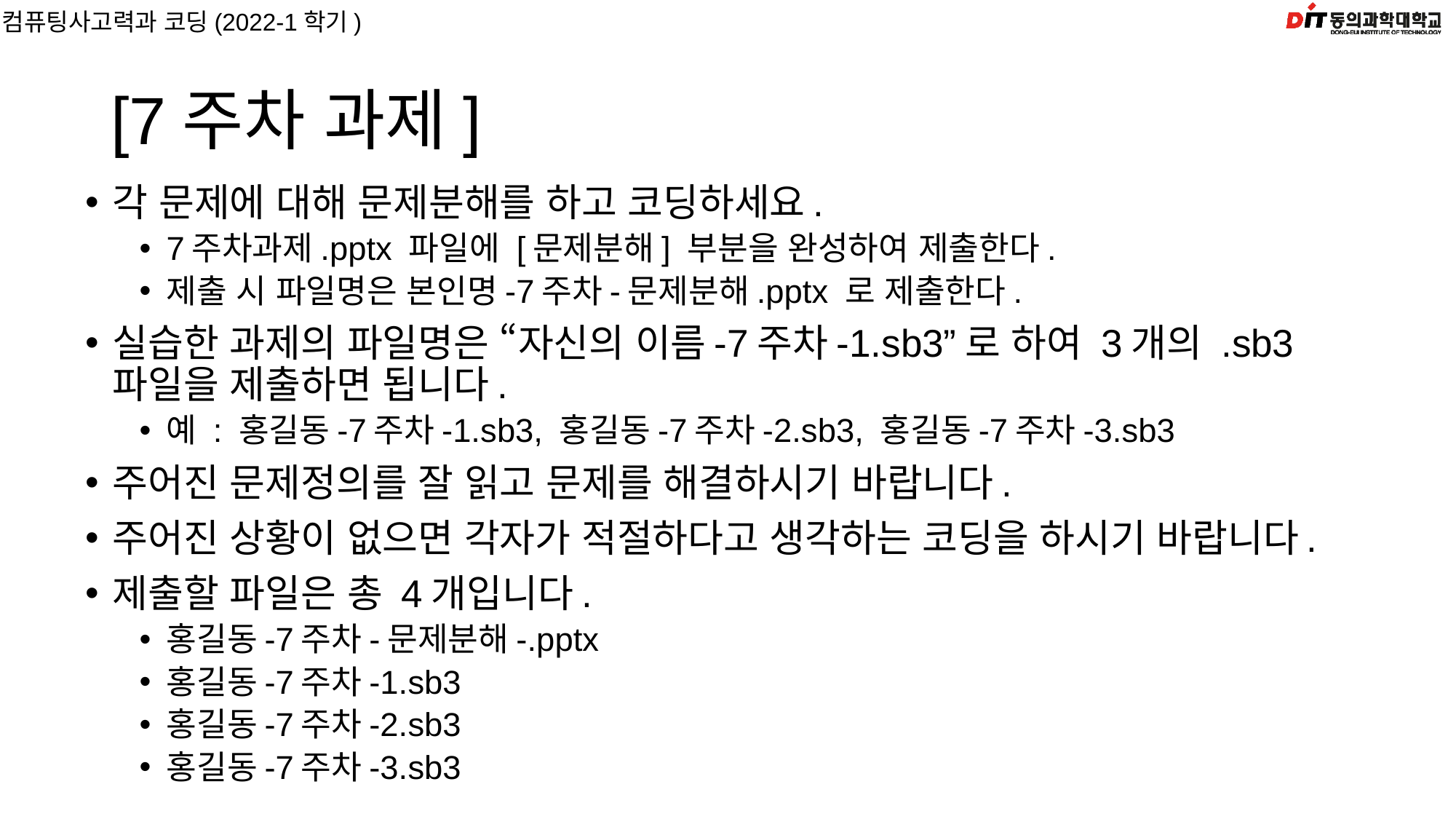

# [7주차 과제]
각 문제에 대해 문제분해를 하고 코딩하세요.
7주차과제.pptx 파일에 [문제분해] 부분을 완성하여 제출한다.
제출 시 파일명은 본인명-7주차-문제분해.pptx 로 제출한다.
실습한 과제의 파일명은 “자신의 이름-7주차-1.sb3”로 하여 3개의 .sb3파일을 제출하면 됩니다.
예 : 홍길동-7주차-1.sb3, 홍길동-7주차-2.sb3, 홍길동-7주차-3.sb3
주어진 문제정의를 잘 읽고 문제를 해결하시기 바랍니다.
주어진 상황이 없으면 각자가 적절하다고 생각하는 코딩을 하시기 바랍니다.
제출할 파일은 총 4개입니다.
홍길동-7주차-문제분해-.pptx
홍길동-7주차-1.sb3
홍길동-7주차-2.sb3
홍길동-7주차-3.sb3